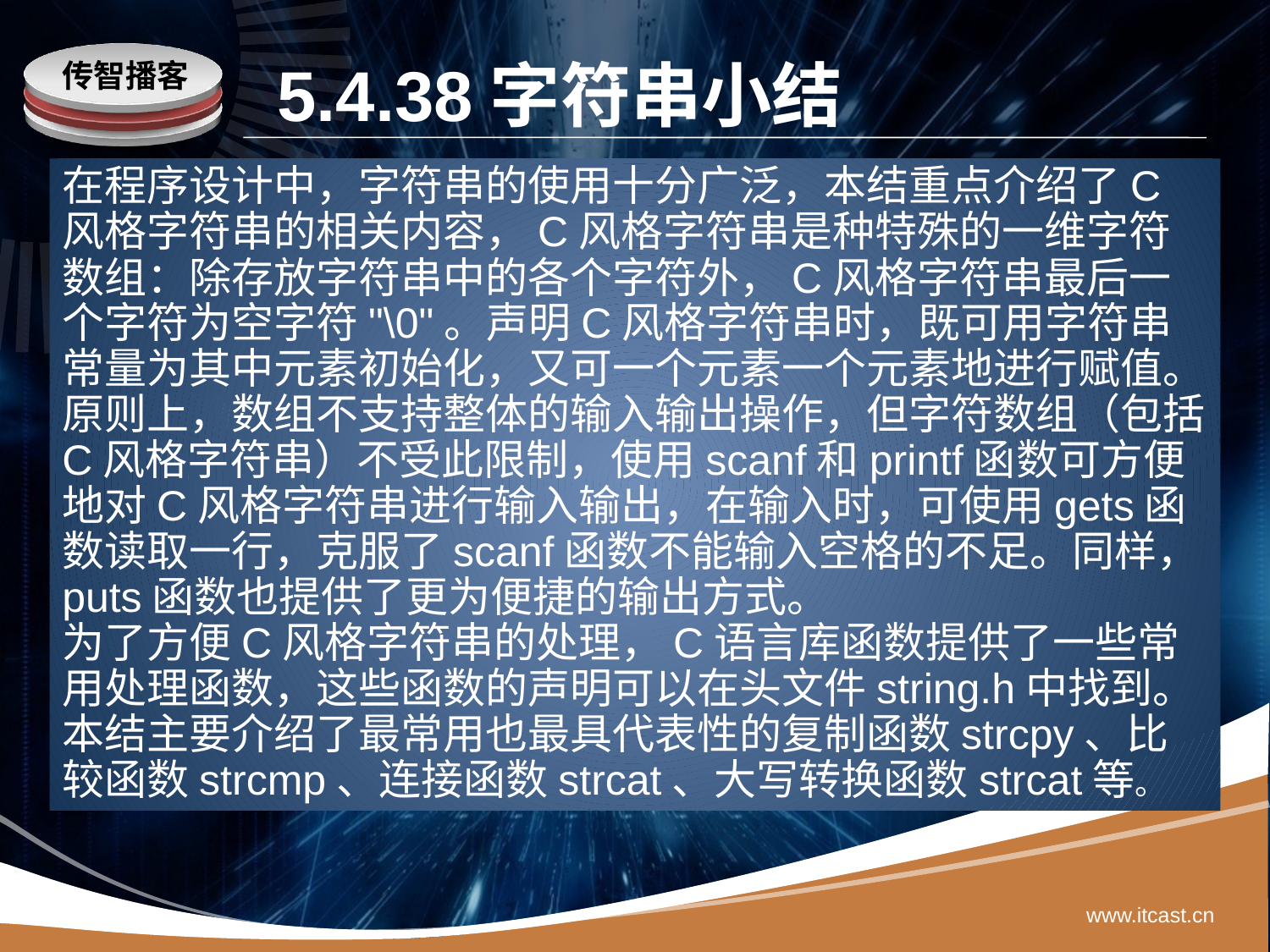

# 5.4.38字符串小结
在程序设计中，字符串的使用十分广泛，本结重点介绍了C风格字符串的相关内容，C风格字符串是种特殊的一维字符数组：除存放字符串中的各个字符外，C风格字符串最后一个字符为空字符"\0"。声明C风格字符串时，既可用字符串常量为其中元素初始化，又可一个元素一个元素地进行赋值。
原则上，数组不支持整体的输入输出操作，但字符数组（包括C风格字符串）不受此限制，使用scanf和printf函数可方便地对C风格字符串进行输入输出，在输入时，可使用gets函数读取一行，克服了scanf函数不能输入空格的不足。同样，puts函数也提供了更为便捷的输出方式。
为了方便C风格字符串的处理，C语言库函数提供了一些常用处理函数，这些函数的声明可以在头文件string.h中找到。本结主要介绍了最常用也最具代表性的复制函数strcpy、比较函数strcmp、连接函数strcat、大写转换函数strcat等。
www.itcast.cn